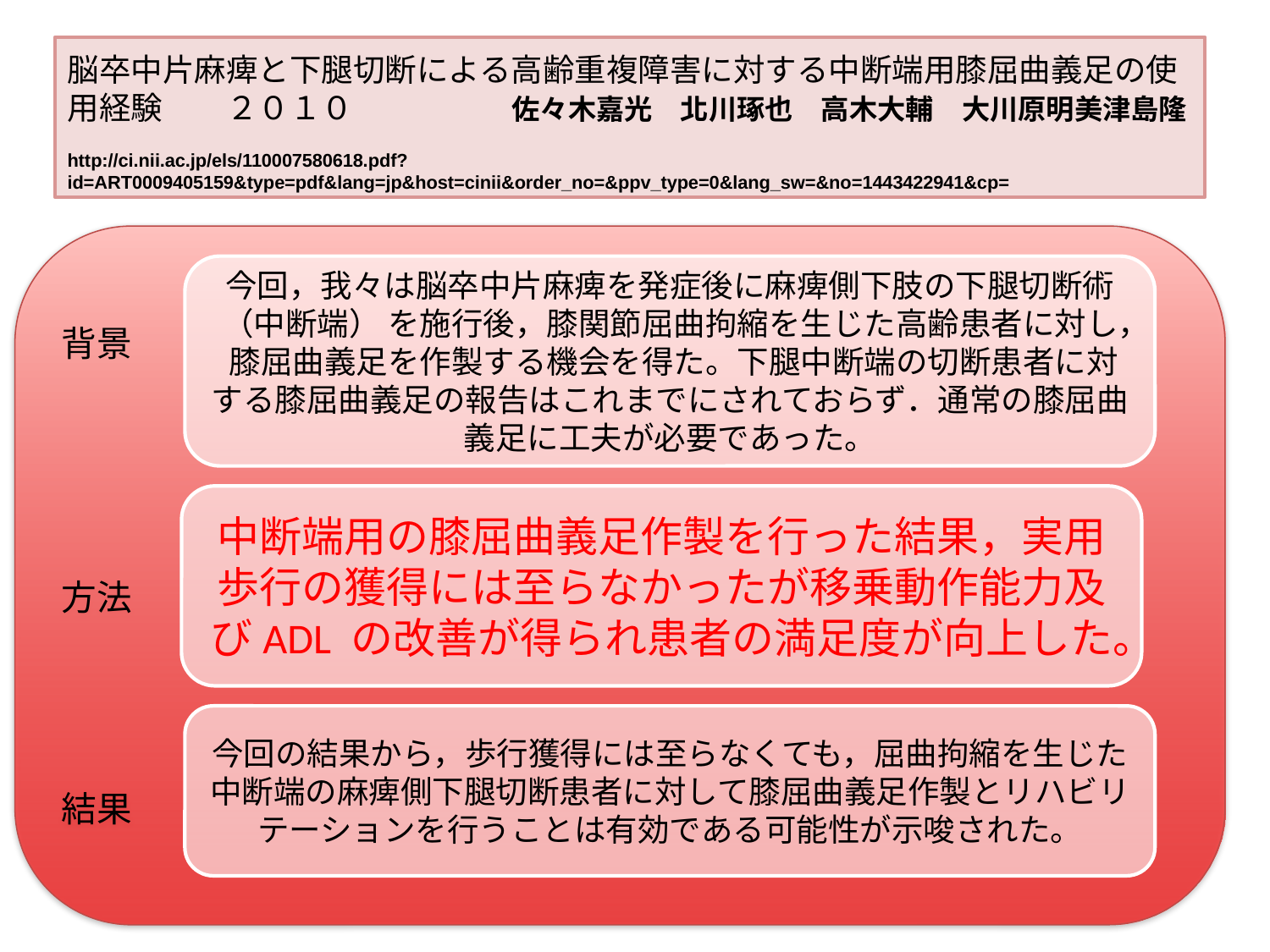

脳卒中片麻痺と下腿切断による高齢重複障害に対する中断端用膝屈曲義足の使用経験　　２０１０　　　　　佐々木嘉光　北川琢也　高木大輔　大川原明美津島隆

http://ci.nii.ac.jp/els/110007580618.pdf?id=ART0009405159&type=pdf&lang=jp&host=cinii&order_no=&ppv_type=0&lang_sw=&no=1443422941&cp=

背景

方法

結果
今回，我々は脳卒中片麻痺を発症後に麻痺側下肢の下腿切断術（中断端） を施行後，膝関節屈曲拘縮を生じた高齢患者に対し， 膝屈曲義足を作製する機会を得た。下腿中断端の切断患者に対する膝屈曲義足の報告はこれまでにされておらず．通常の膝屈曲義足に工夫が必要であった。
中断端用の膝屈曲義足作製を行った結果，実用歩行の獲得には至らなかったが移乗動作能力及びADL の改善が得られ患者の満足度が向上した。
今回の結果から，歩行獲得には至らなくても，屈曲拘縮を生じた中断端の麻痺側下腿切断患者に対して膝屈曲義足作製とリハビリテーションを行うことは有効である可能性が示唆された。